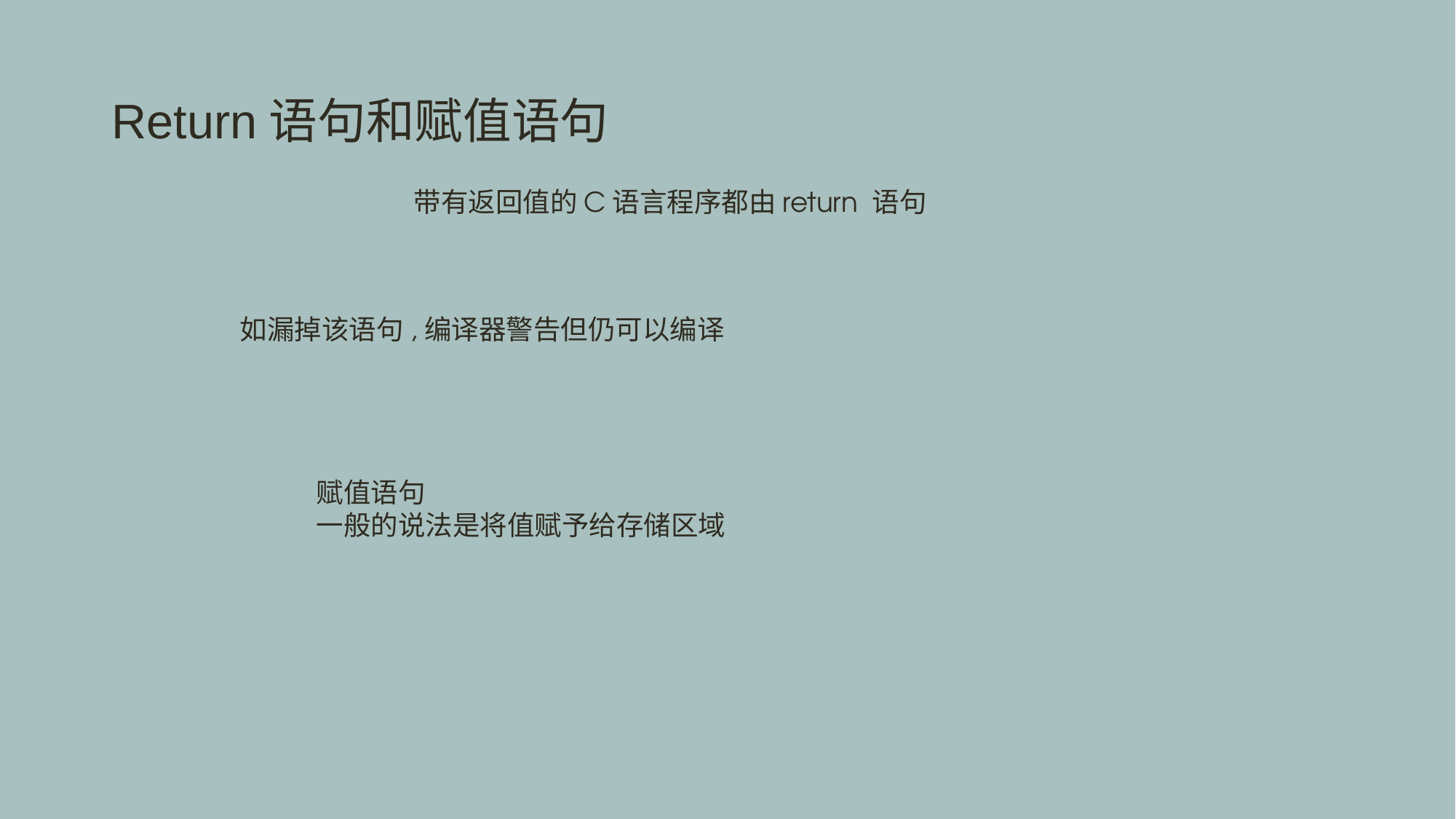

# Return语句和赋值语句
带有返回值的C语言程序都由return 语句
如漏掉该语句,编译器警告但仍可以编译
赋值语句
一般的说法是将值赋予给存储区域